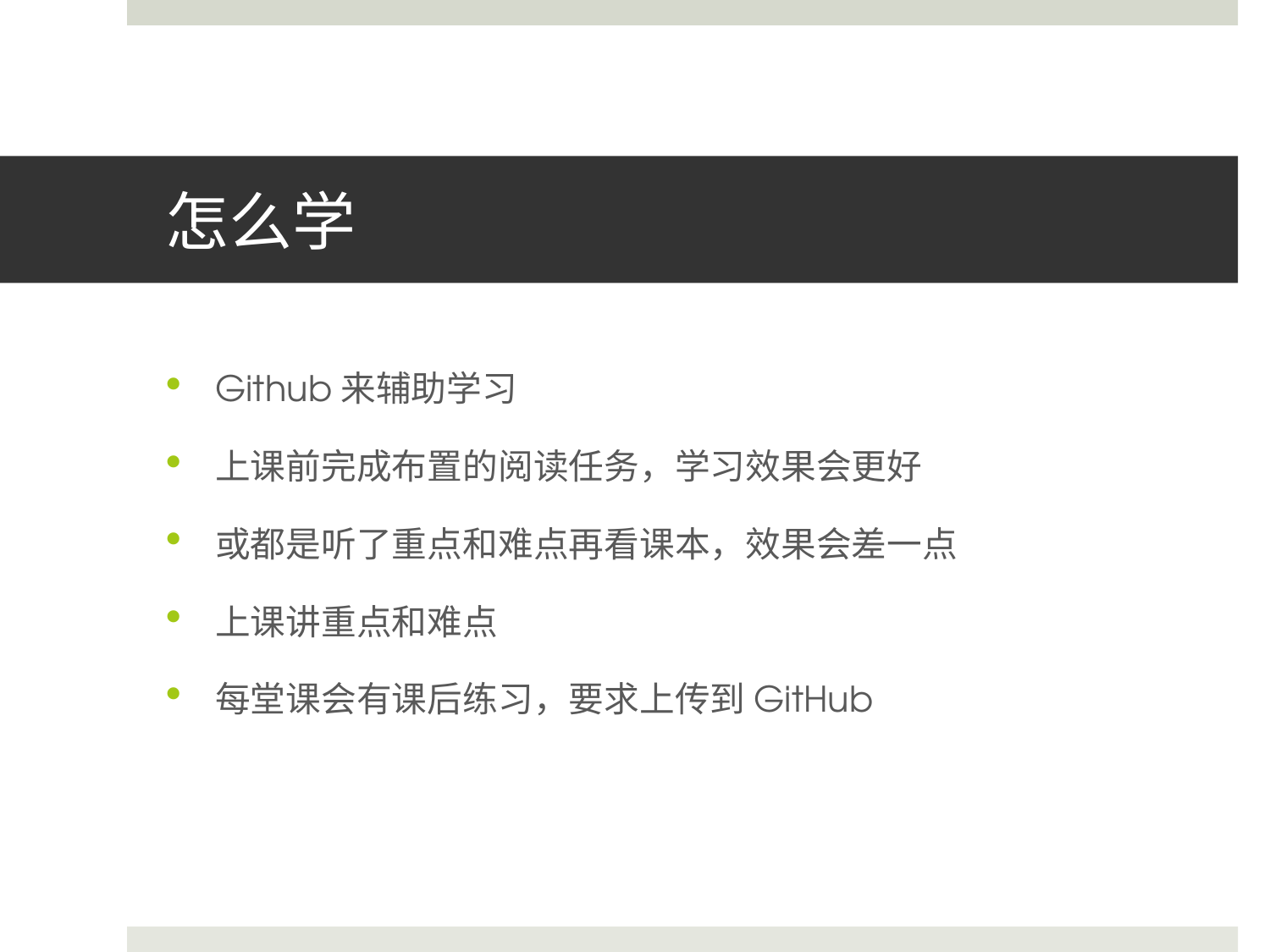

# 怎么学
Github来辅助学习
上课前完成布置的阅读任务，学习效果会更好
或都是听了重点和难点再看课本，效果会差一点
上课讲重点和难点
每堂课会有课后练习，要求上传到GitHub